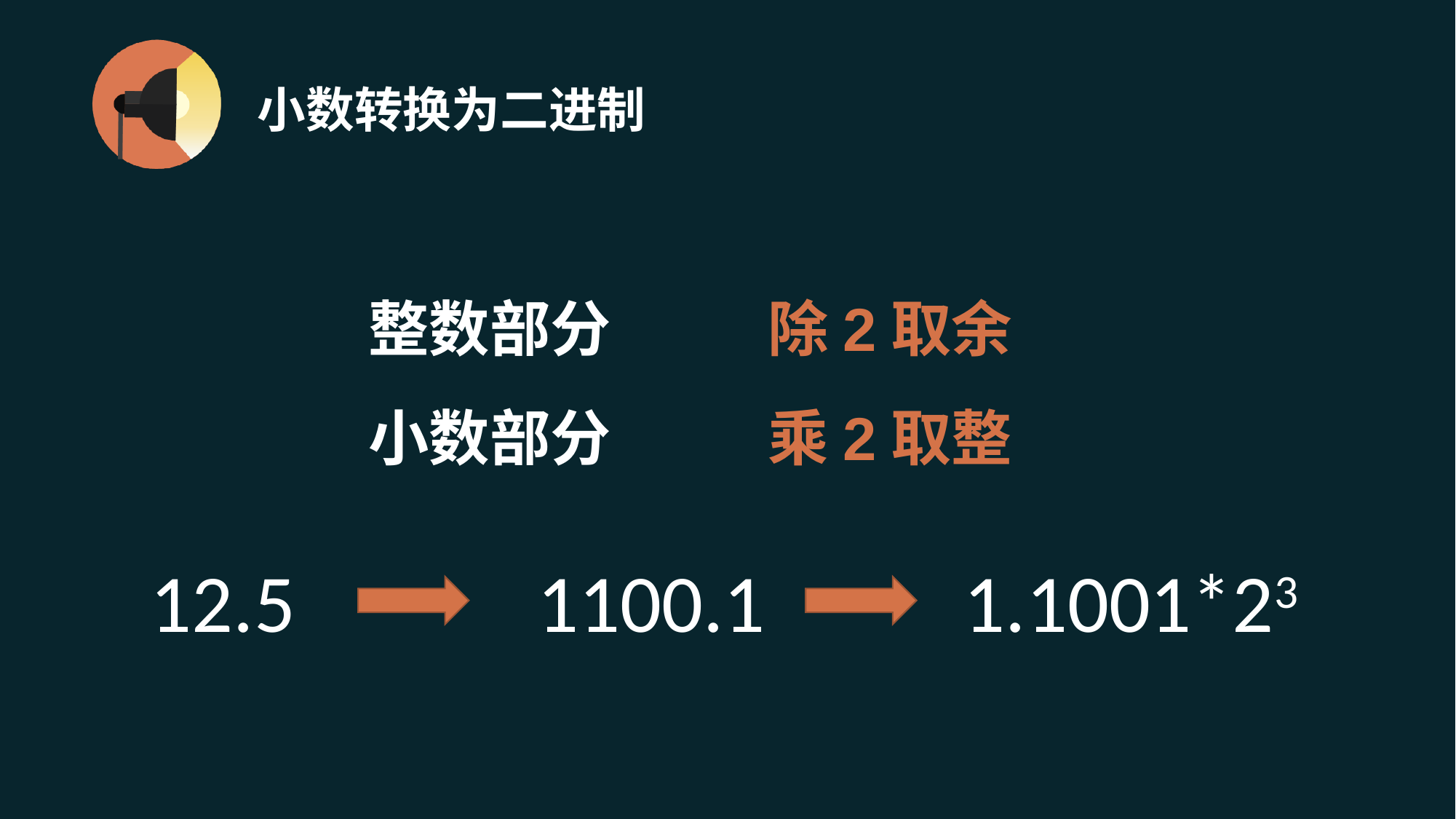

# 小数转换为二进制
整数部分
小数部分
除2取余
乘2取整
12.5
1100.1
1.1001*23